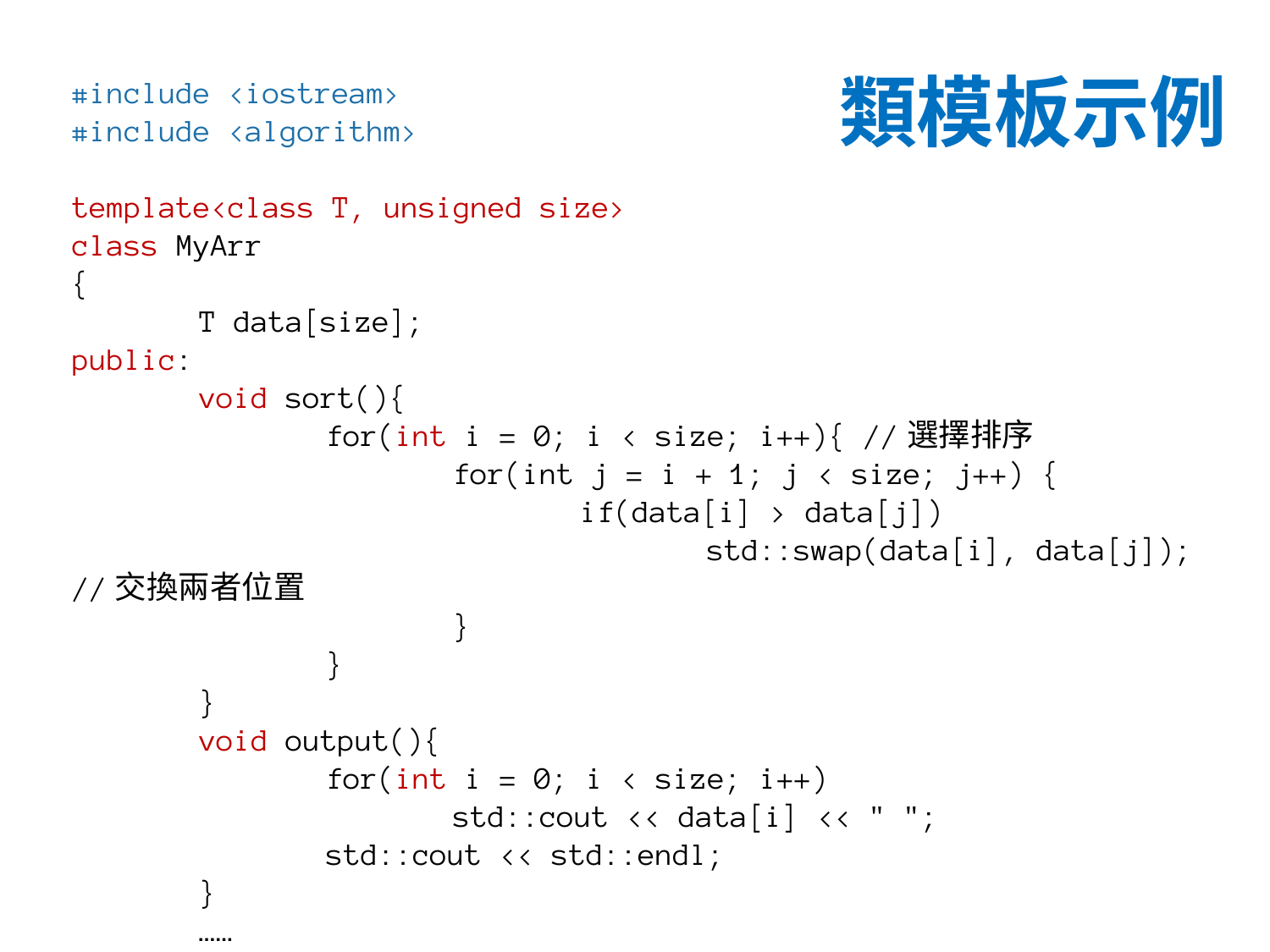

# 類模板示例
#include <iostream>
#include <algorithm>

template<class T, unsigned size>
class MyArr
{
	T data[size];
public:
	void sort(){
		for(int i = 0; i < size; i++){ //選擇排序
			for(int j = i + 1; j < size; j++) {
				if(data[i] > data[j])
					std::swap(data[i], data[j]); //交換兩者位置
			}
		}
	}
	void output(){
		for(int i = 0; i < size; i++)
			std::cout << data[i] << " ";
		std::cout << std::endl;
	}
	……